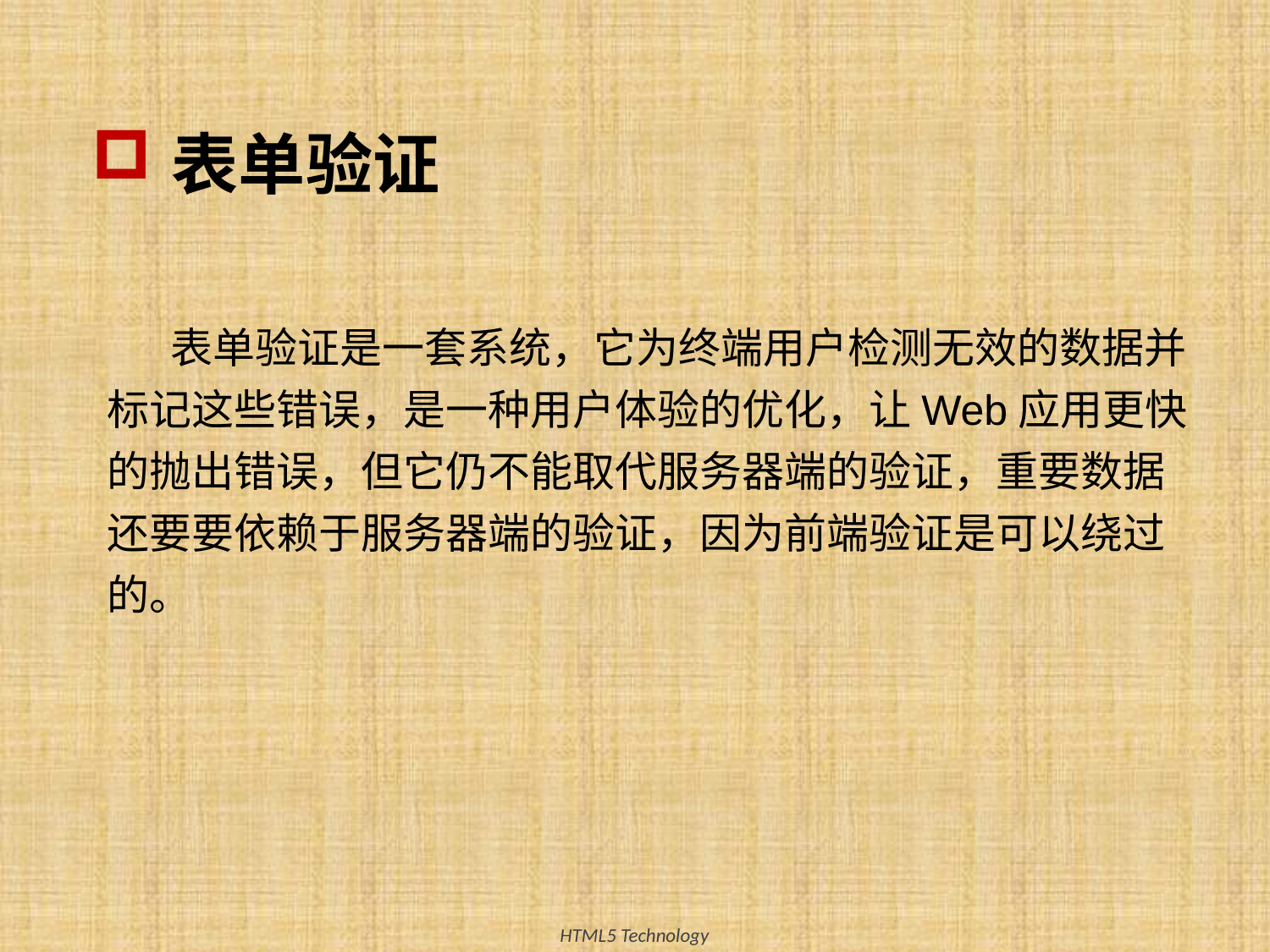

# 表单验证
表单验证是一套系统，它为终端用户检测无效的数据并标记这些错误，是一种用户体验的优化，让Web应用更快的抛出错误，但它仍不能取代服务器端的验证，重要数据还要要依赖于服务器端的验证，因为前端验证是可以绕过的。
49
HTML5 Technology